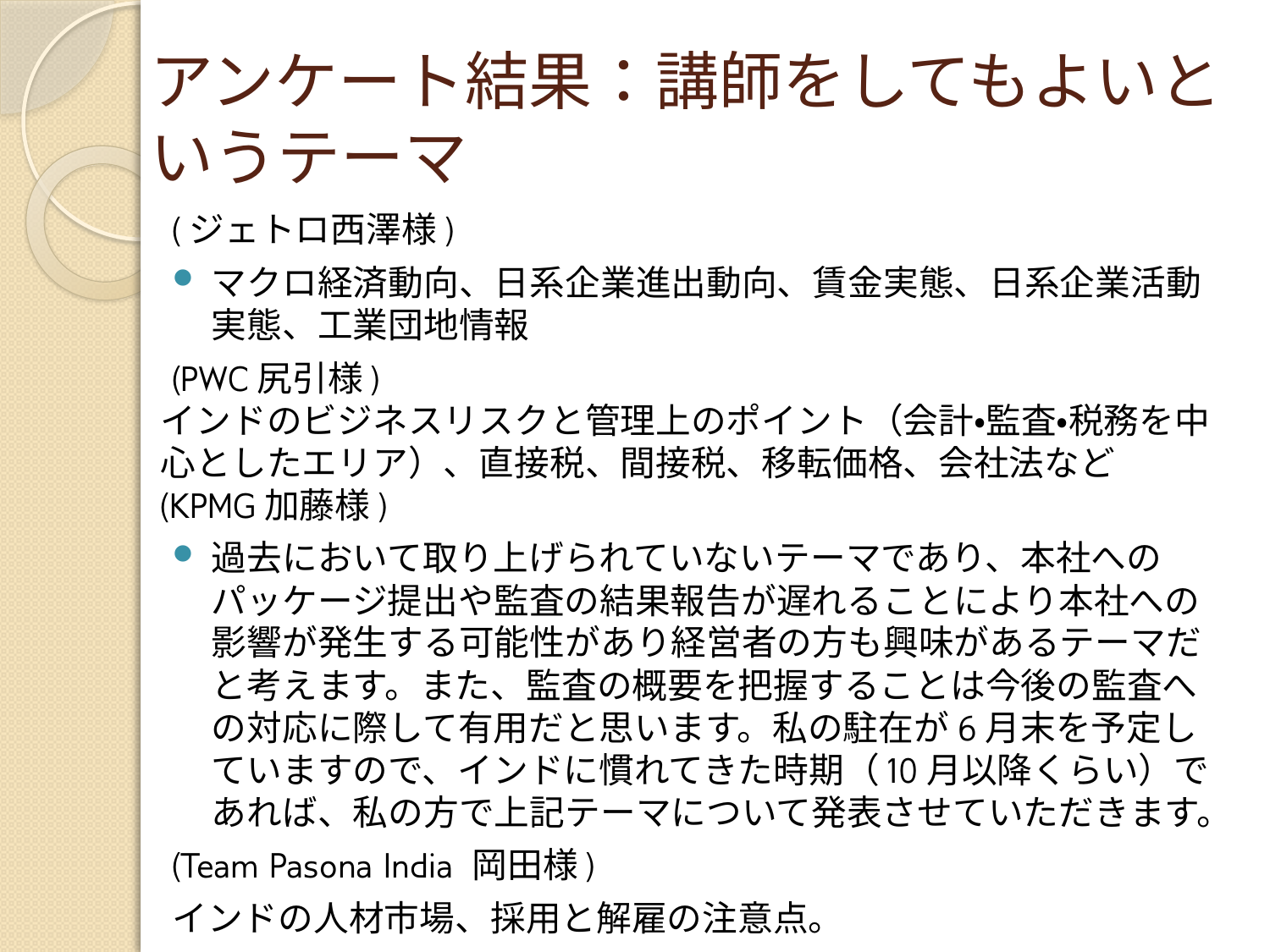

# アンケート結果：講師をしてもよいというテーマ
(ジェトロ西澤様)
マクロ経済動向、日系企業進出動向、賃金実態、日系企業活動実態、工業団地情報
(PWC尻引様)
インドのビジネスリスクと管理上のポイント（会計・監査・税務を中心としたエリア）、直接税、間接税、移転価格、会社法など
(KPMG加藤様)
過去において取り上げられていないテーマであり、本社へのパッケージ提出や監査の結果報告が遅れることにより本社への影響が発生する可能性があり経営者の方も興味があるテーマだと考えます。また、監査の概要を把握することは今後の監査への対応に際して有用だと思います。私の駐在が6月末を予定していますので、インドに慣れてきた時期（10月以降くらい）であれば、私の方で上記テーマについて発表させていただきます。
(Team Pasona India 岡田様)
インドの人材市場、採用と解雇の注意点。